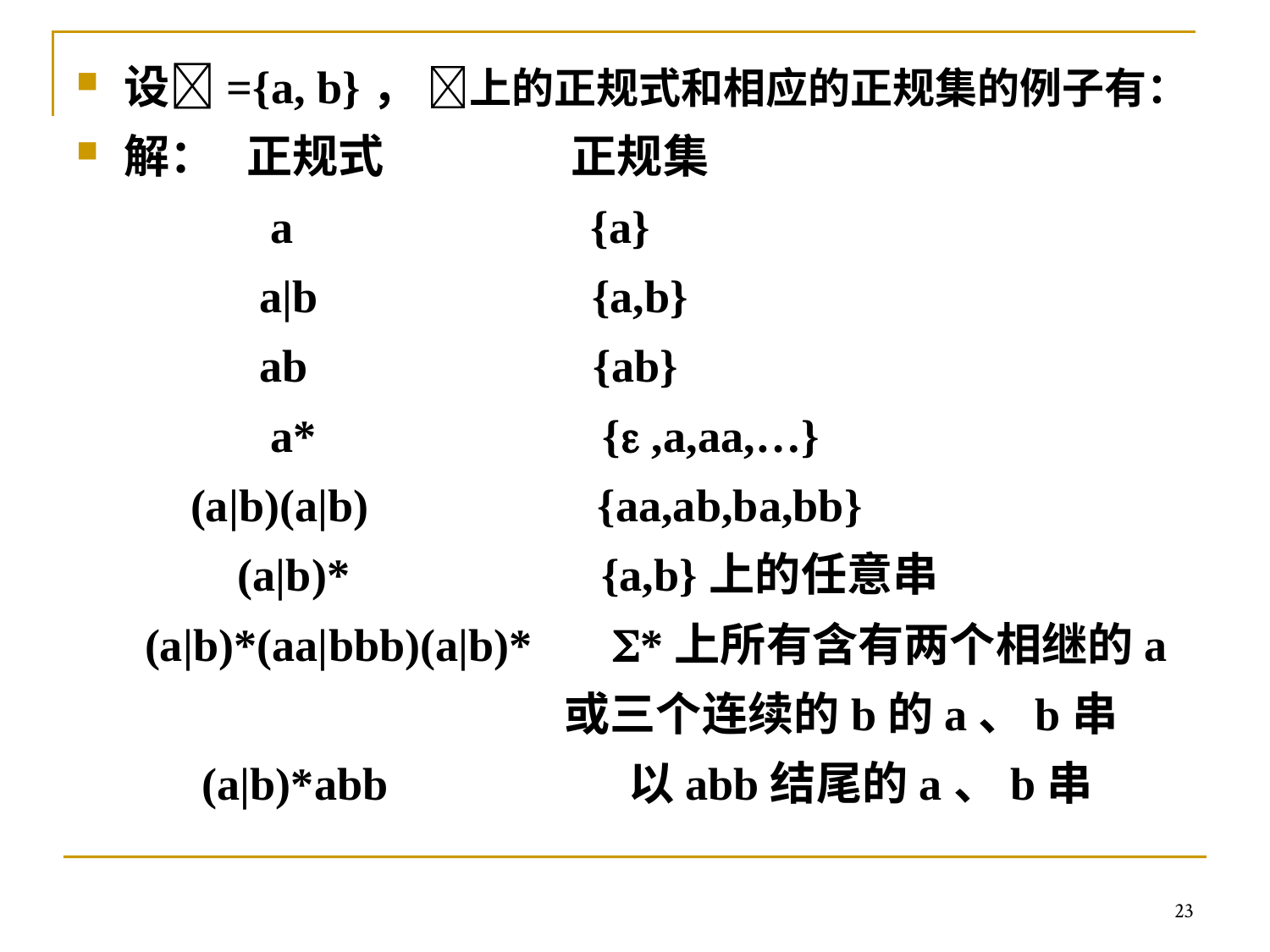

设Σ={a, b}， Σ上的正规式和相应的正规集的例子有：
解：   正规式                  正规集
                 a                          {a}
                a|b                        {a,b}
                ab                         {ab}
                 a*                         {ε ,a,aa,…}
          (a|b)(a|b)                    {aa,ab,ba,bb}
            (a|b)*                      {a,b}上的任意串
      (a|b)*(aa|bbb)(a|b)*       Σ*上所有含有两个相继的a
                                              或三个连续的b的a、b串
           (a|b)*abb                    以abb结尾的a、b串
23